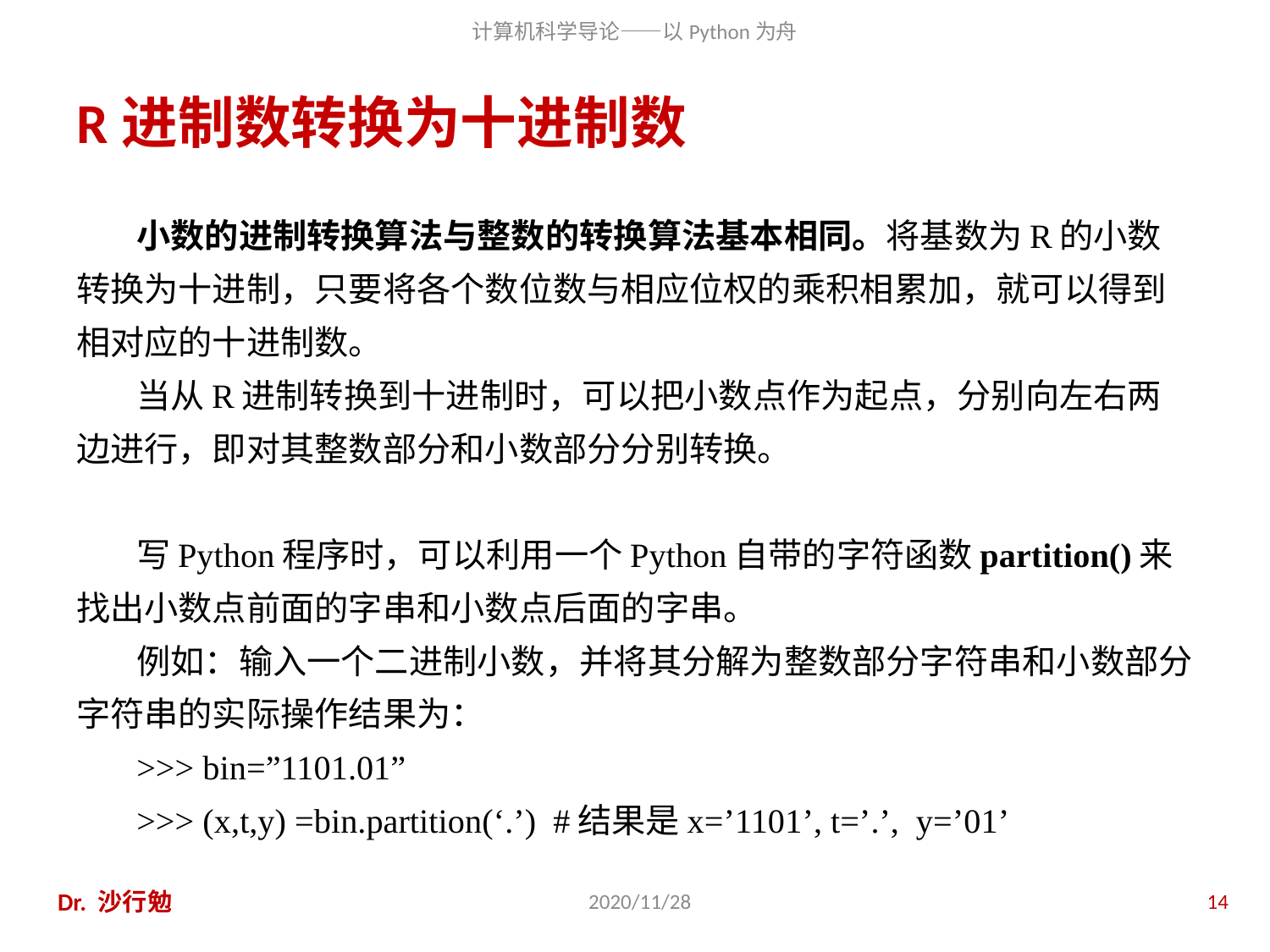

# R进制数转换为十进制数
小数的进制转换算法与整数的转换算法基本相同。将基数为R的小数转换为十进制，只要将各个数位数与相应位权的乘积相累加，就可以得到相对应的十进制数。
当从R进制转换到十进制时，可以把小数点作为起点，分别向左右两边进行，即对其整数部分和小数部分分别转换。

写Python程序时，可以利用一个Python自带的字符函数partition()来找出小数点前面的字串和小数点后面的字串。
例如：输入一个二进制小数，并将其分解为整数部分字符串和小数部分字符串的实际操作结果为：
>>> bin=”1101.01”
>>> (x,t,y) =bin.partition(‘.’)  #结果是x=’1101’, t=’.’,  y=’01’

Dr. 沙行勉
2020/11/28
14